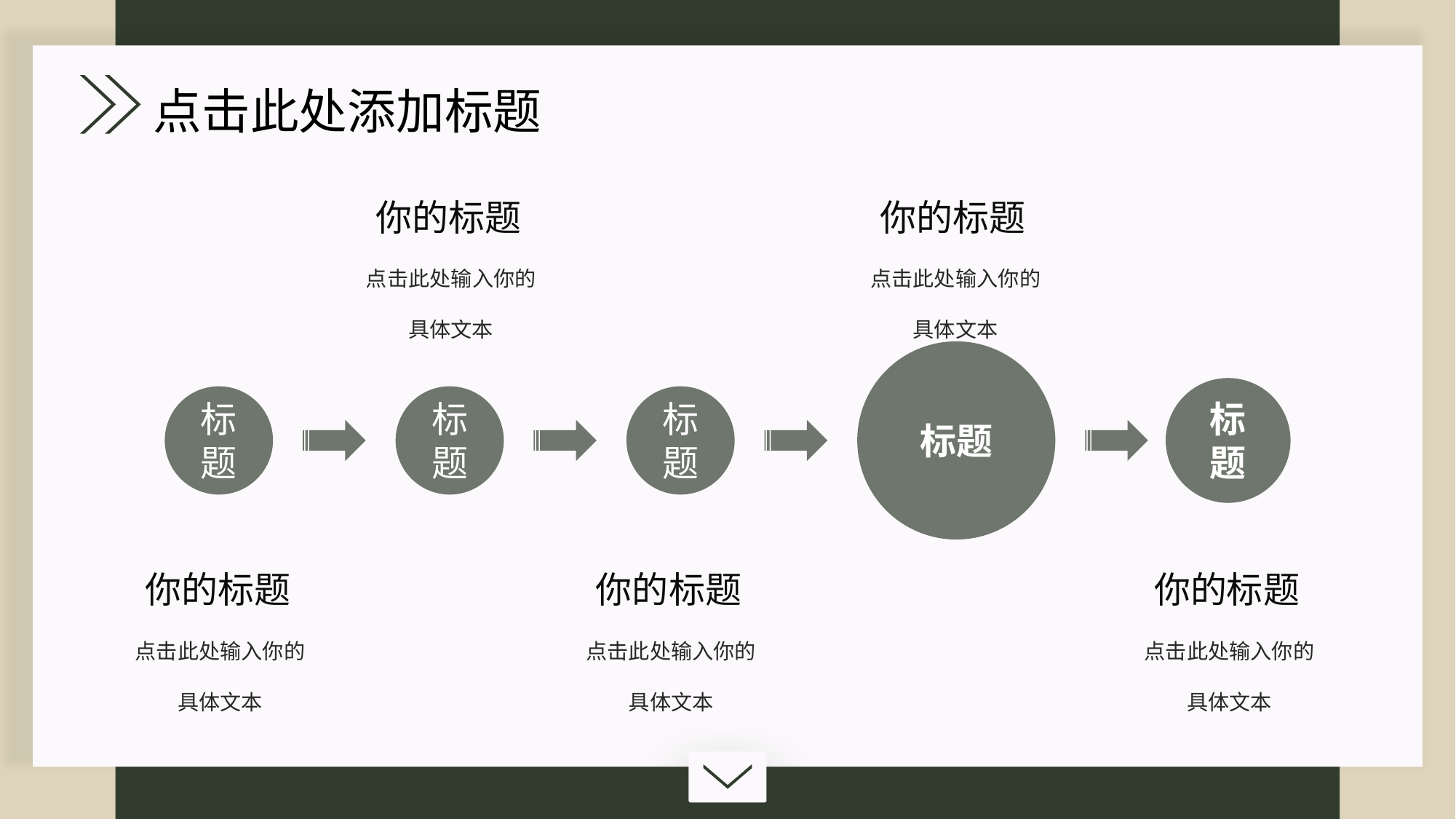

点击此处添加标题
你的标题
点击此处输入你的具体文本
你的标题
点击此处输入你的具体文本
标题
标题
标题
标题
标题

你的标题
点击此处输入你的具体文本
你的标题
点击此处输入你的具体文本
你的标题
点击此处输入你的具体文本